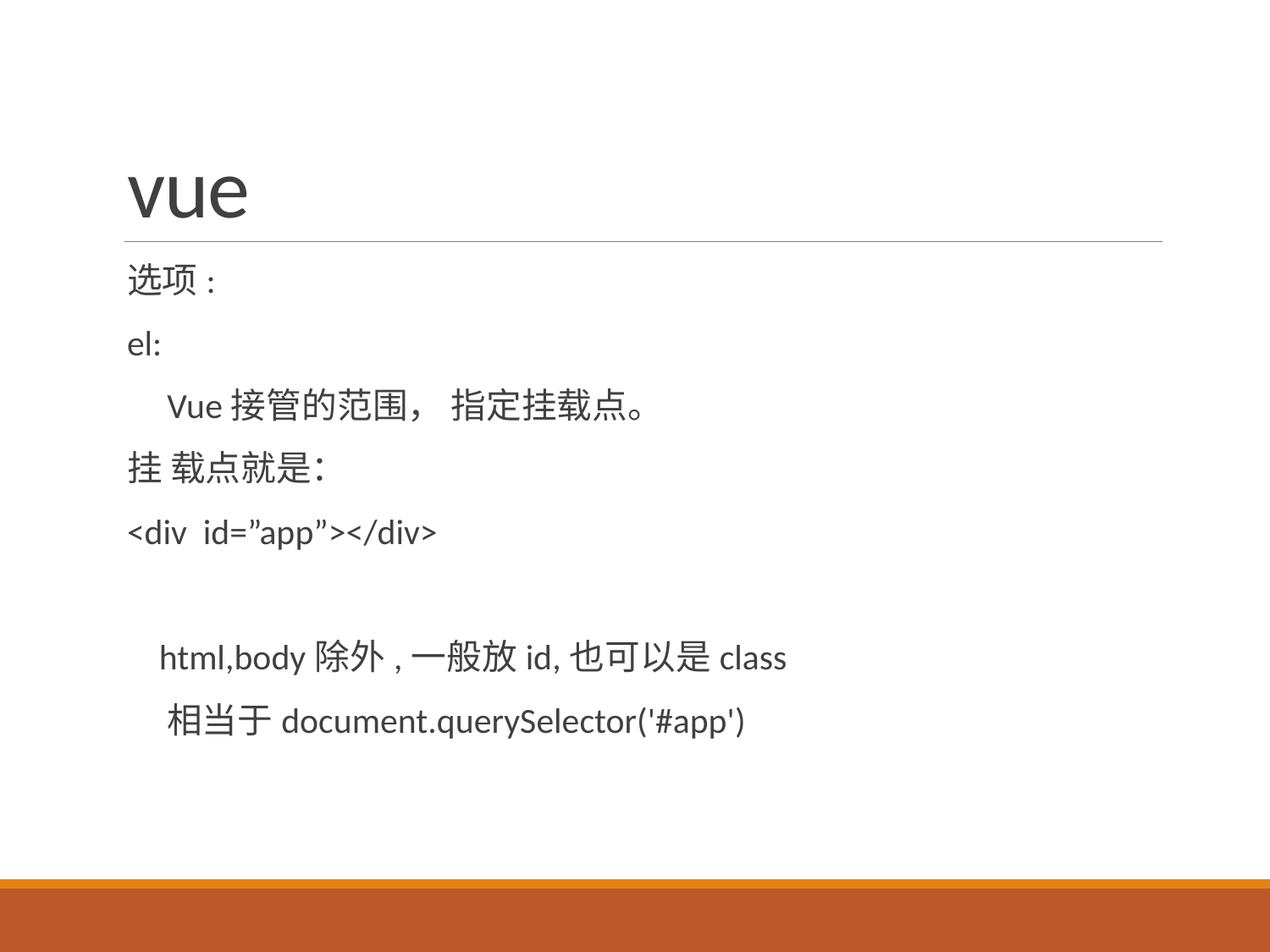

# vue
选项:
el:
     Vue接管的范围， 指定挂载点。
挂 载点就是：
<div  id=”app”></div>

    html,body除外,一般放id,也可以是class
    相当于document.querySelector('#app')